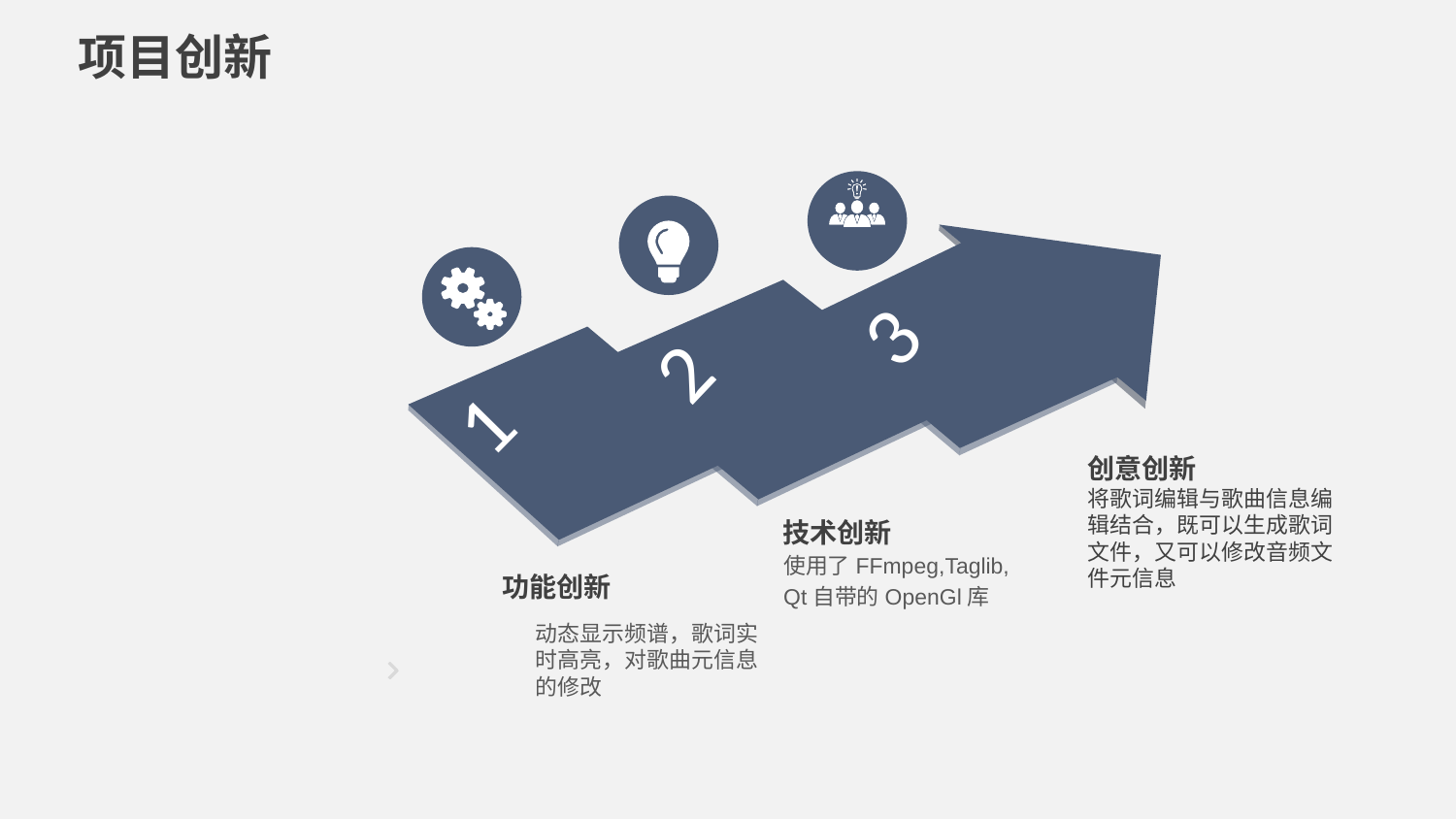

项目创新

3

2

1

创意创新
将歌词编辑与歌曲信息编辑结合，既可以生成歌词文件，又可以修改音频文件元信息

技术创新
使用了FFmpeg,Taglib,
Qt自带的OpenGl库
功能创新

动态显示频谱，歌词实时高亮，对歌曲元信息的修改